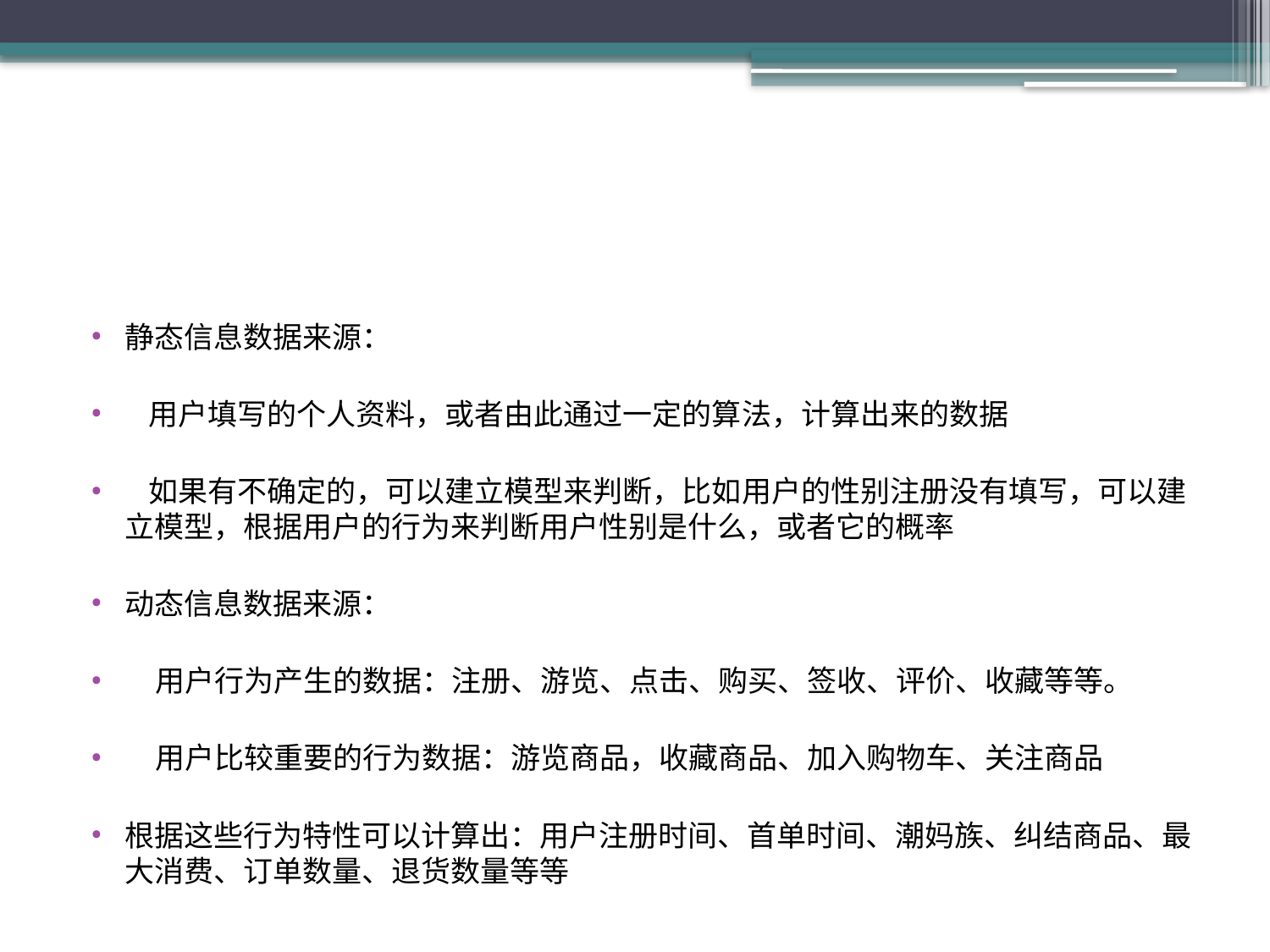

#
静态信息数据来源：

   用户填写的个人资料，或者由此通过一定的算法，计算出来的数据

   如果有不确定的，可以建立模型来判断，比如用户的性别注册没有填写，可以建立模型，根据用户的行为来判断用户性别是什么，或者它的概率

动态信息数据来源：

    用户行为产生的数据：注册、游览、点击、购买、签收、评价、收藏等等。

    用户比较重要的行为数据：游览商品，收藏商品、加入购物车、关注商品

根据这些行为特性可以计算出：用户注册时间、首单时间、潮妈族、纠结商品、最大消费、订单数量、退货数量等等